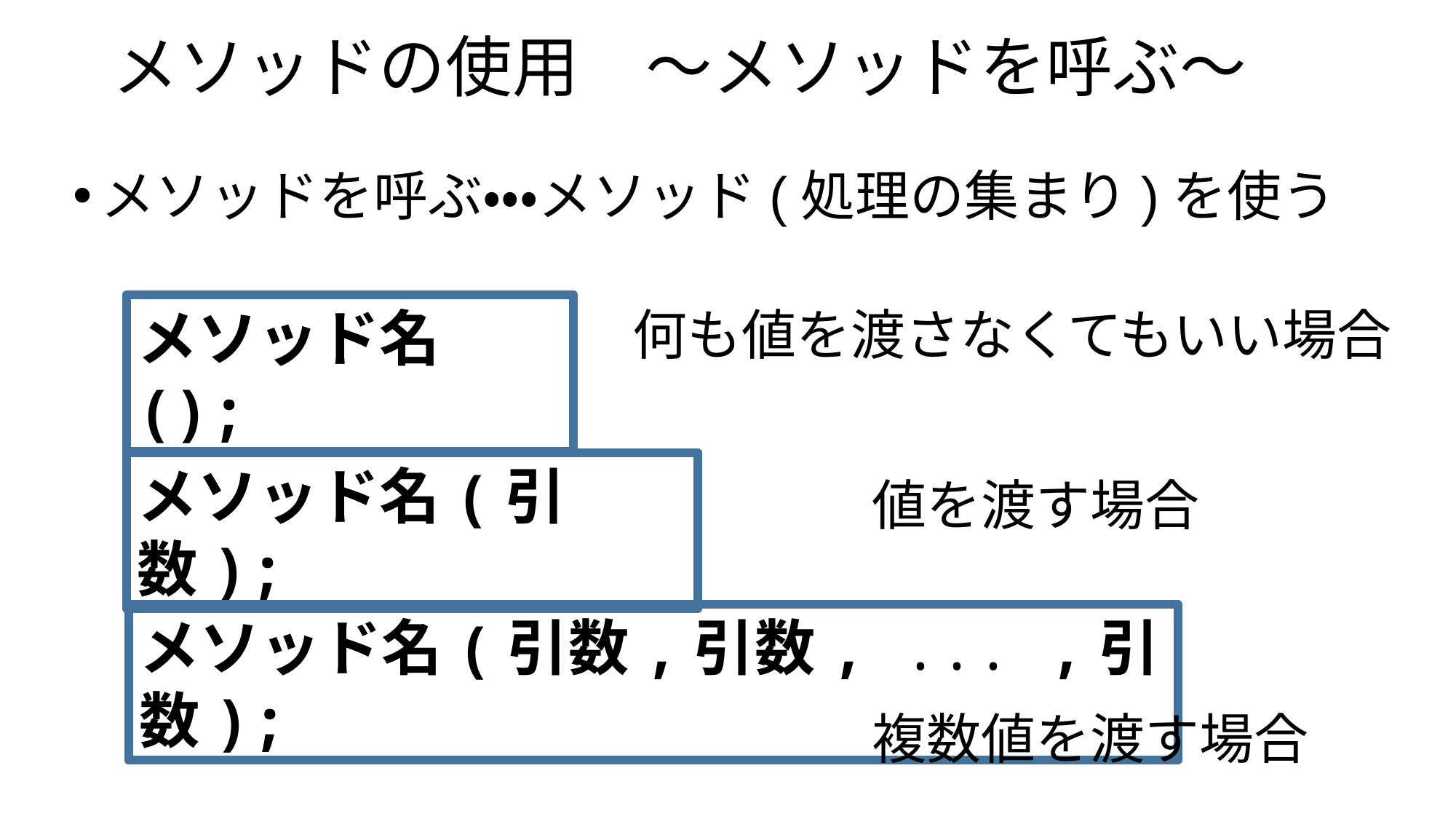

# メソッドの使用　～メソッドを呼ぶ～
メソッドを呼ぶ・・・メソッド(処理の集まり)を使う

メソッド名();
何も値を渡さなくてもいい場合
メソッド名(引数);
値を渡す場合
メソッド名(引数,引数, ... ,引数);
複数値を渡す場合